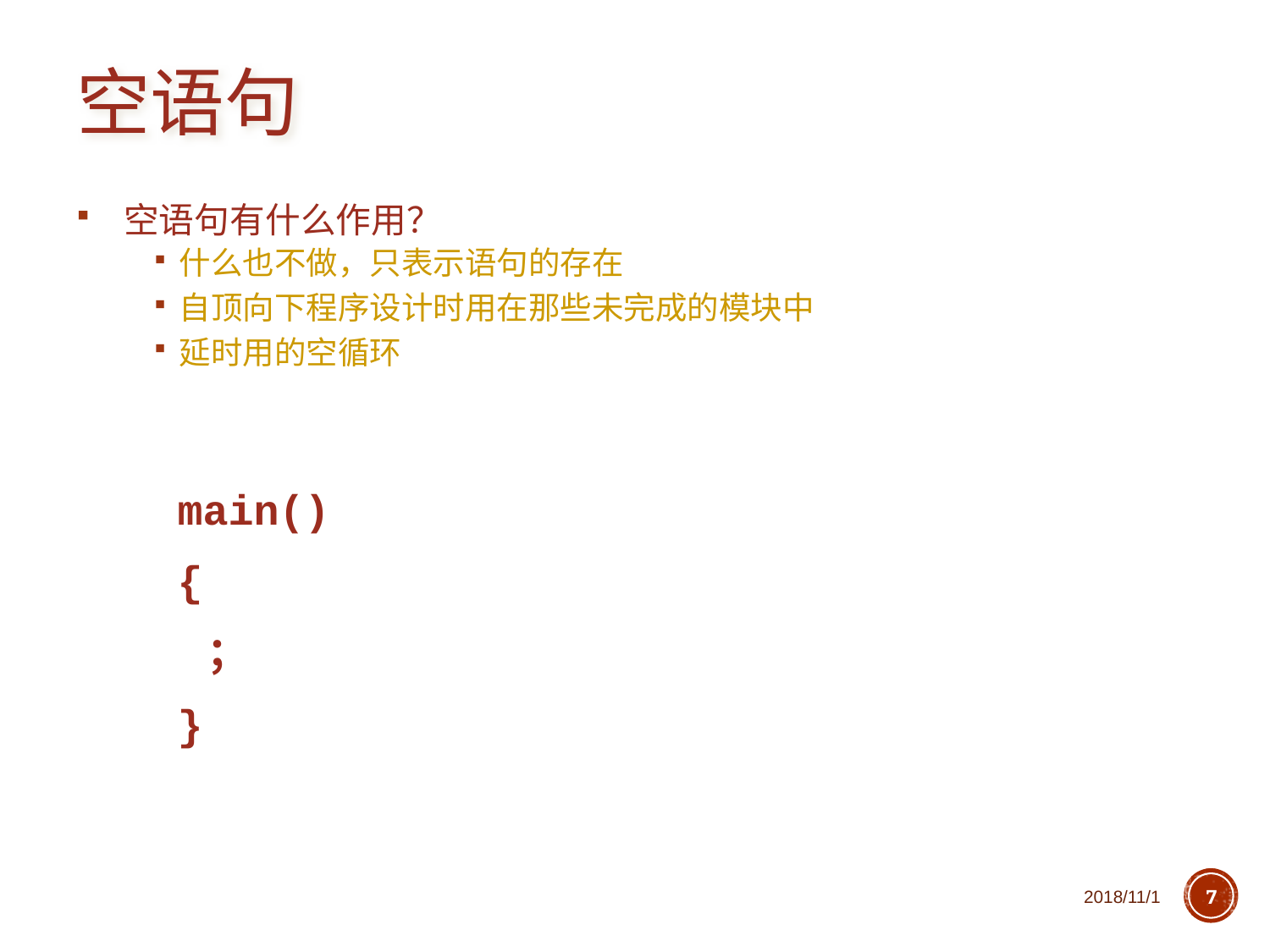

# 空语句
空语句有什么作用？
什么也不做，只表示语句的存在
自顶向下程序设计时用在那些未完成的模块中
延时用的空循环
main()
{
  ；
}
2018/11/1
7